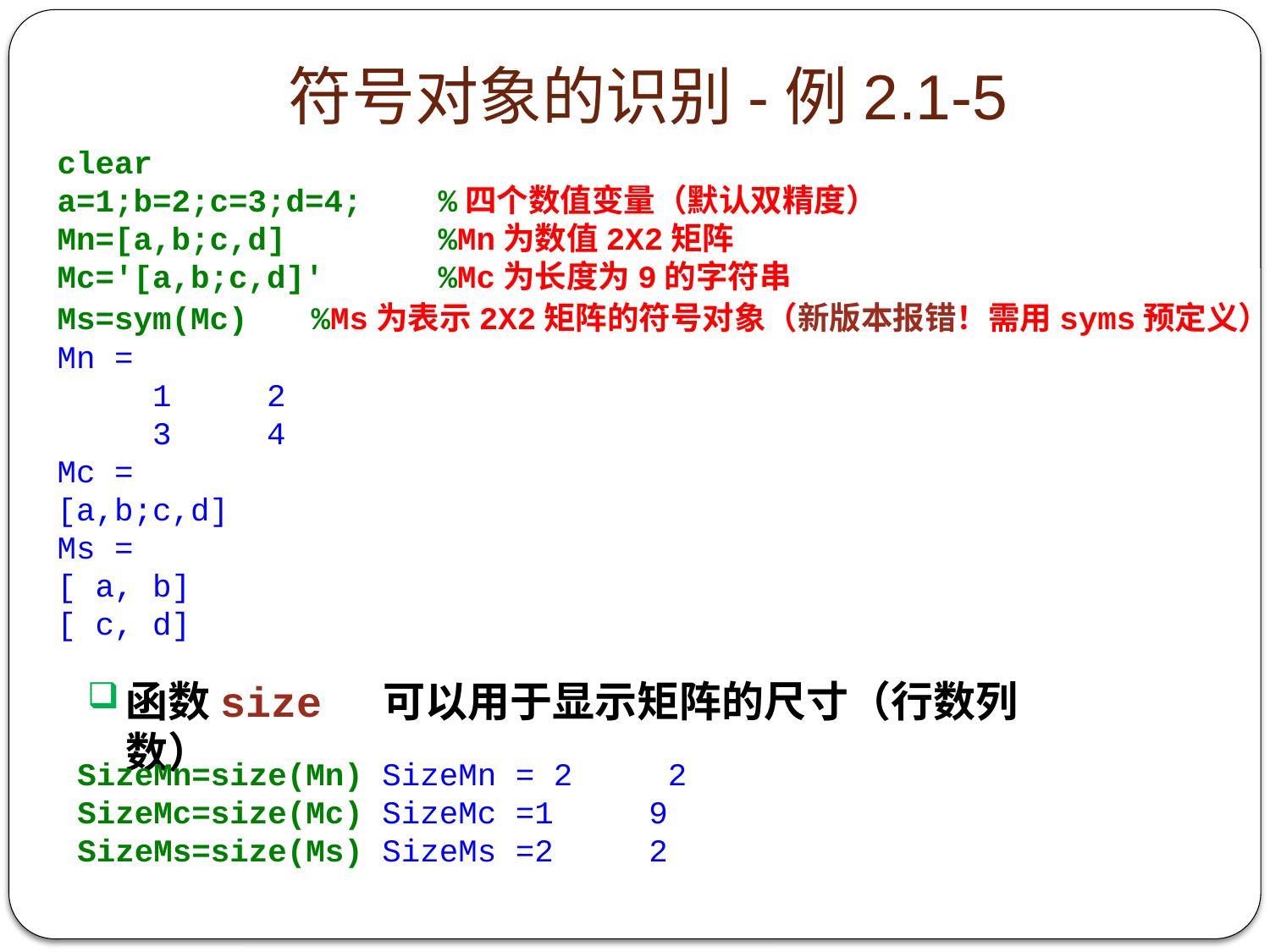

# 符号对象的识别-例2.1-5
clear
a=1;b=2;c=3;d=4;	%四个数值变量（默认双精度）
Mn=[a,b;c,d]		%Mn为数值2X2矩阵
Mc='[a,b;c,d]'	%Mc为长度为9的字符串
Ms=sym(Mc)	%Ms为表示2X2矩阵的符号对象（新版本报错！需用syms预定义）
Mn =
     1     2
     3     4
Mc =
[a,b;c,d]
Ms =
[ a, b]
[ c, d]
函数size  可以用于显示矩阵的尺寸（行数列数）
SizeMn=size(Mn) SizeMn = 2     2
SizeMc=size(Mc) SizeMc =1     9
SizeMs=size(Ms) SizeMs =2     2